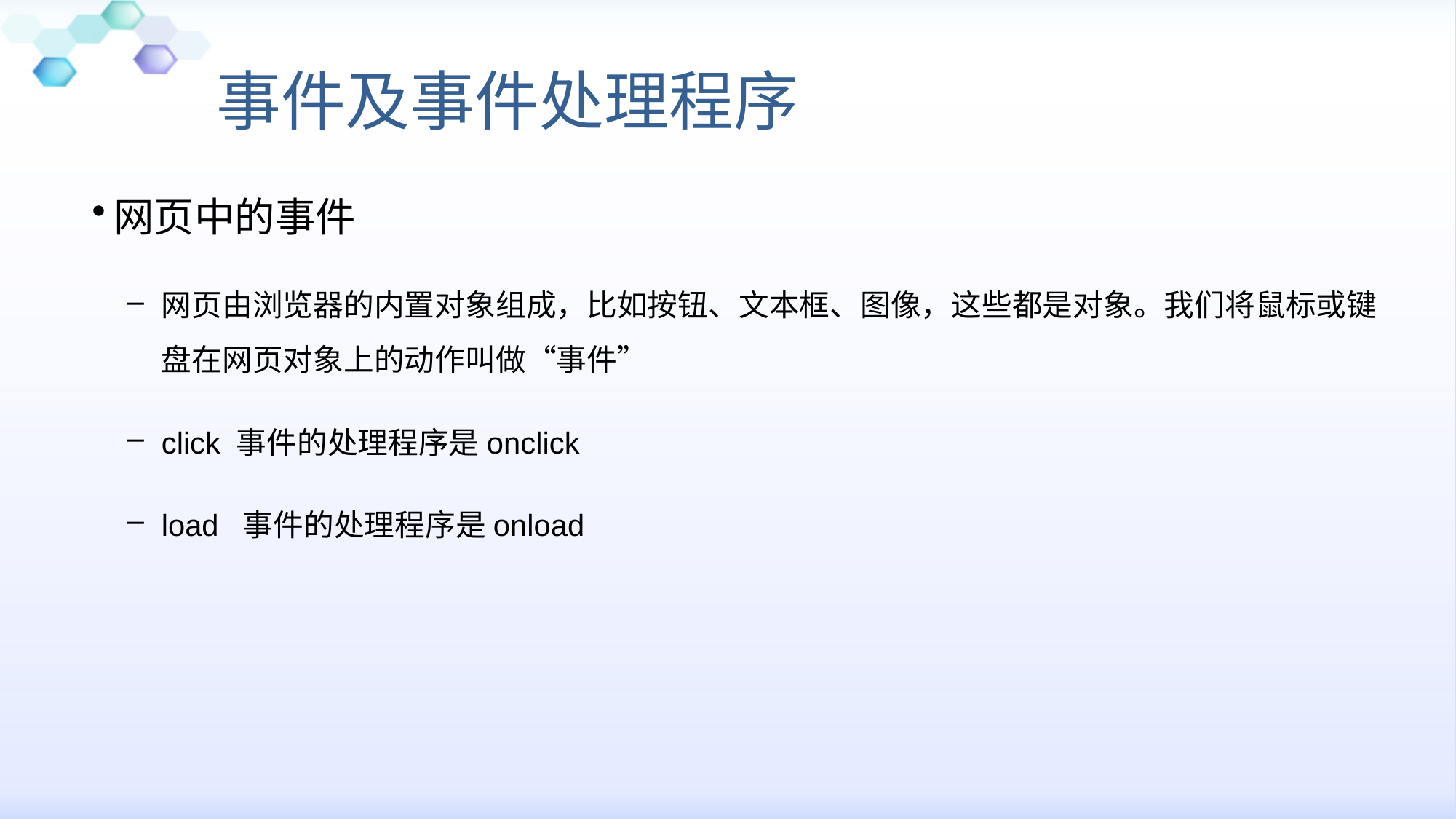

事件及事件处理程序
# 网页中的事件
网页由浏览器的内置对象组成，比如按钮、文本框、图像，这些都是对象。我们将鼠标或键盘在网页对象上的动作叫做“事件”
click 事件的处理程序是onclick
load  事件的处理程序是onload